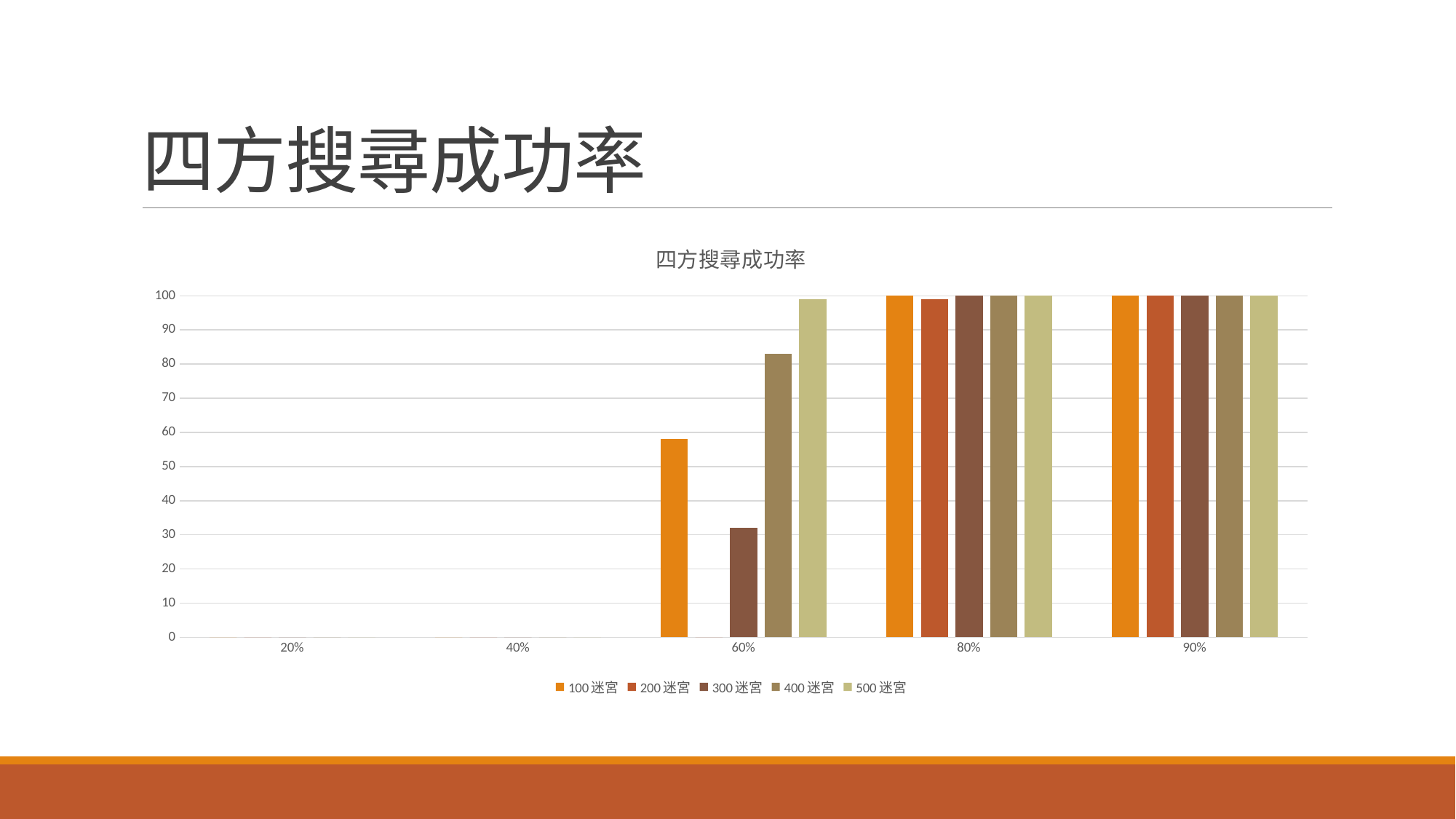

# 四方搜尋成功率

### Chart: 四方搜尋成功率

| Category | 100迷宮 | 200迷宮 | 300迷宮 | 400迷宮 | 500迷宮 |
|---|---|---|---|---|---|
| 0.2 | 0.0 | 0.0 | 0.0 | 0.0 | 0.0 |
| 0.4 | 0.0 | 0.0 | 0.0 | 0.0 | 0.0 |
| 0.6 | 58.0 | 0.0 | 32.0 | 83.0 | 99.0 |
| 0.8 | 100.0 | 99.0 | 100.0 | 100.0 | 100.0 |
| 0.9 | 100.0 | 100.0 | 100.0 | 100.0 | 100.0 |